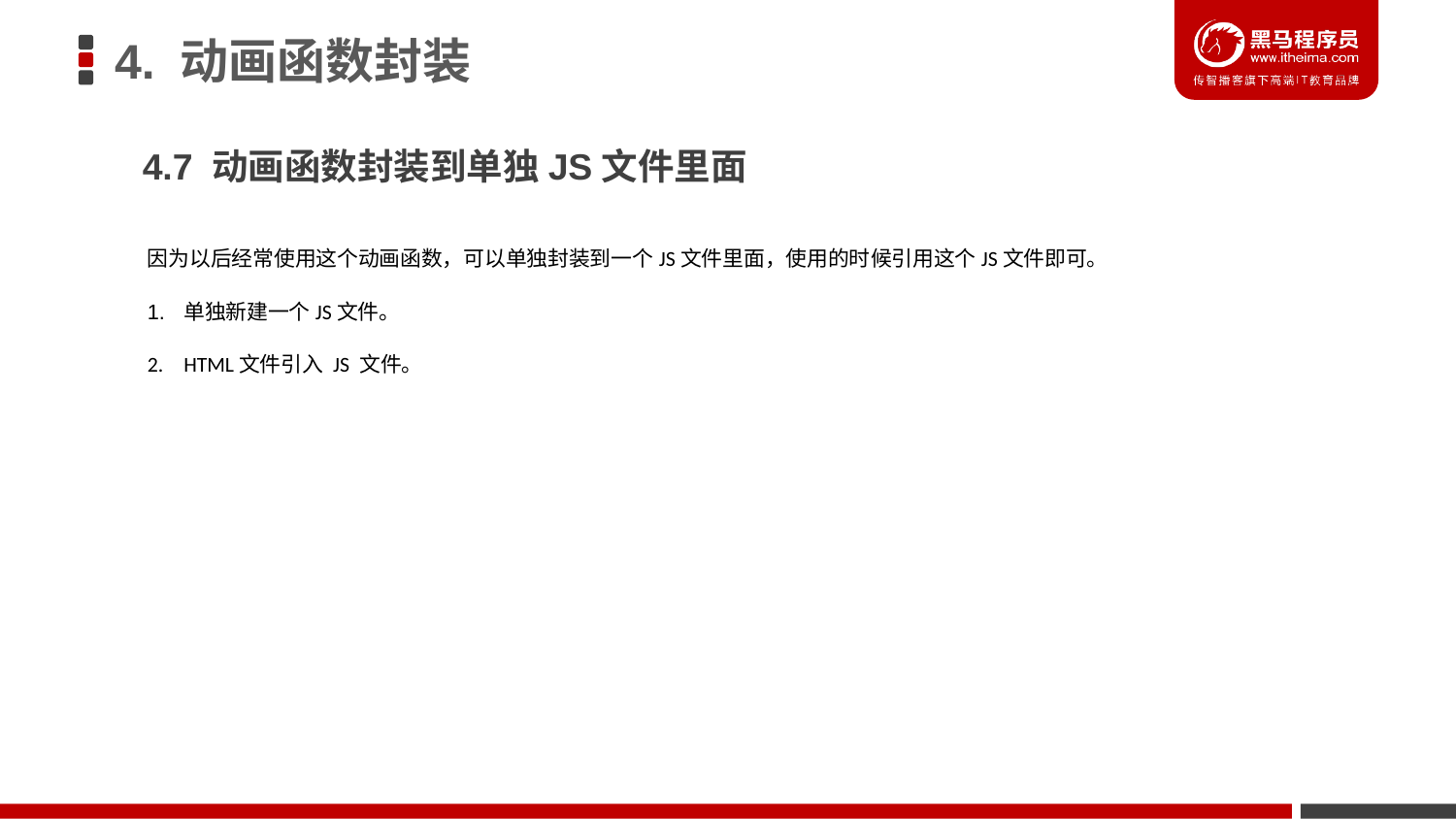

# 4. 动画函数封装
4.7 动画函数封装到单独JS文件里面
因为以后经常使用这个动画函数，可以单独封装到一个JS文件里面，使用的时候引用这个JS文件即可。
单独新建一个JS文件。
HTML文件引入 JS 文件。